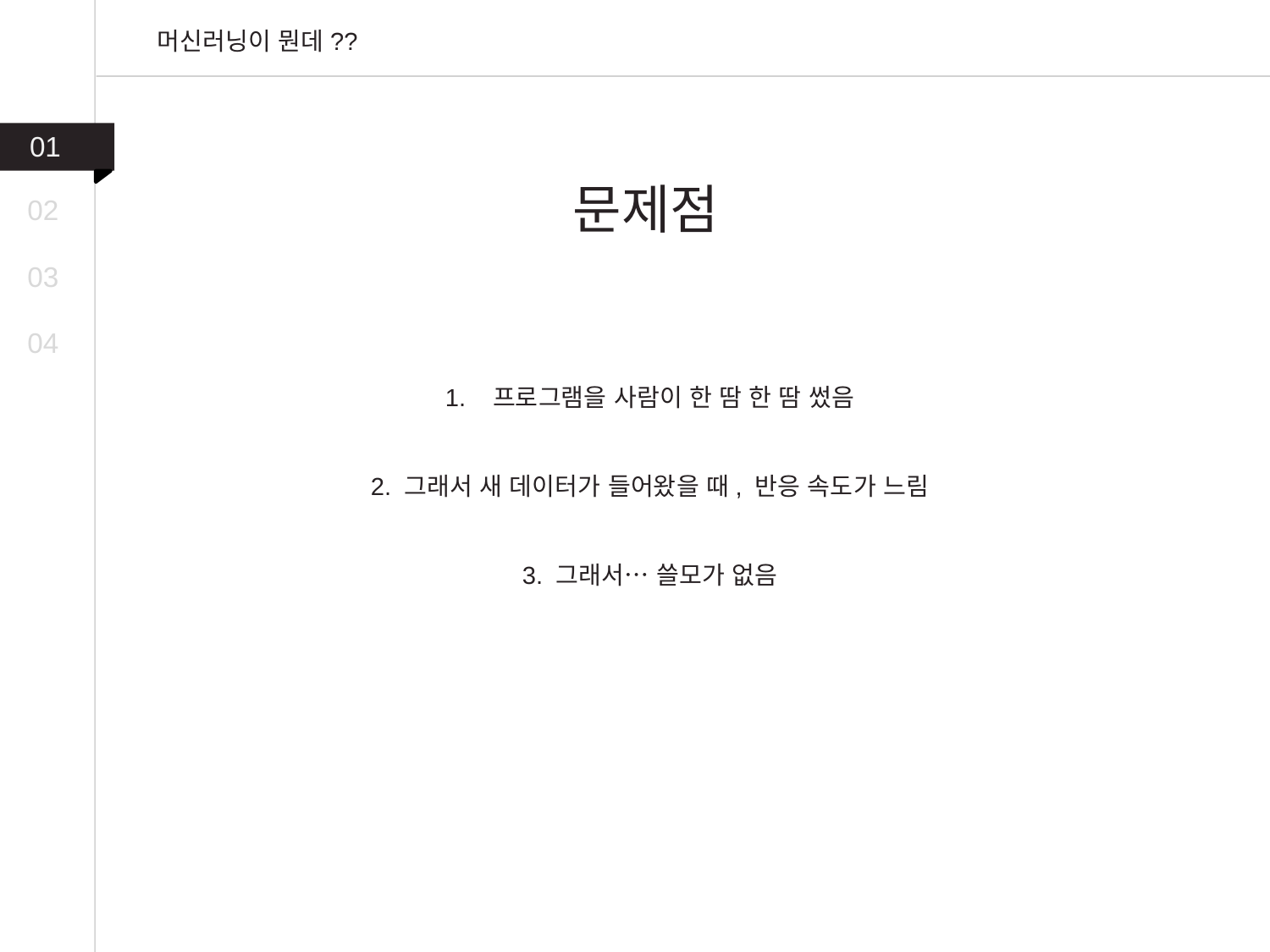

머신러닝이 뭔데??
01

문제점
02
03
04
프로그램을 사람이 한 땀 한 땀 썼음

2. 그래서 새 데이터가 들어왔을 때, 반응 속도가 느림

3. 그래서… 쓸모가 없음